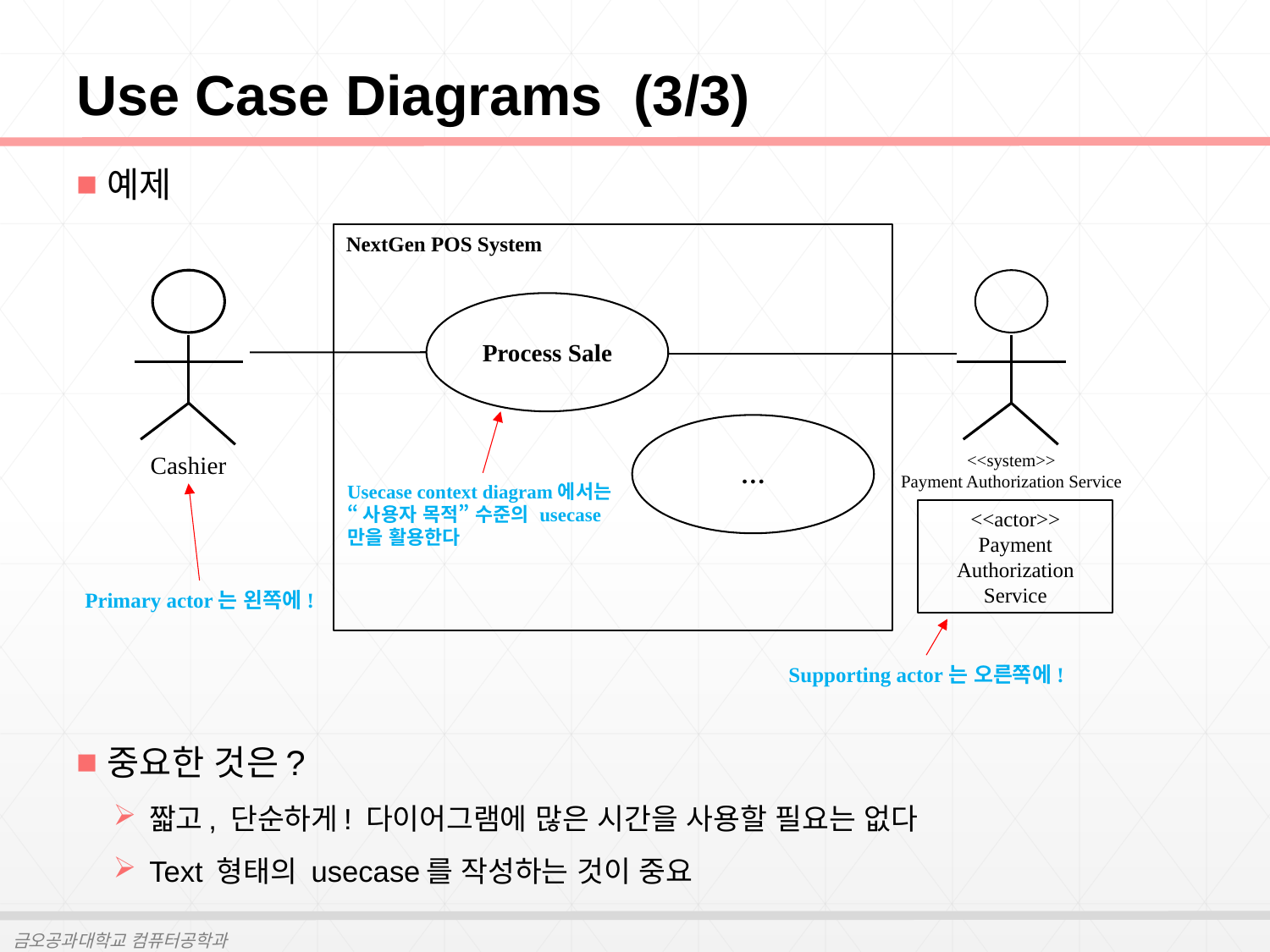

# Use Case Diagrams  (3/3)
예제

중요한 것은?
짧고, 단순하게! 다이어그램에 많은 시간을 사용할 필요는 없다
Text 형태의 usecase를 작성하는 것이 중요
NextGen POS System

Process Sale
…
<<system>>
Payment Authorization Service
Cashier
Usecase context diagram에서는
“사용자 목적” 수준의 usecase만을 활용한다
<<actor>>
Payment
Authorization
Service
Primary actor는 왼쪽에!
Supporting actor는 오른쪽에!
금오공과대학교 컴퓨터공학과